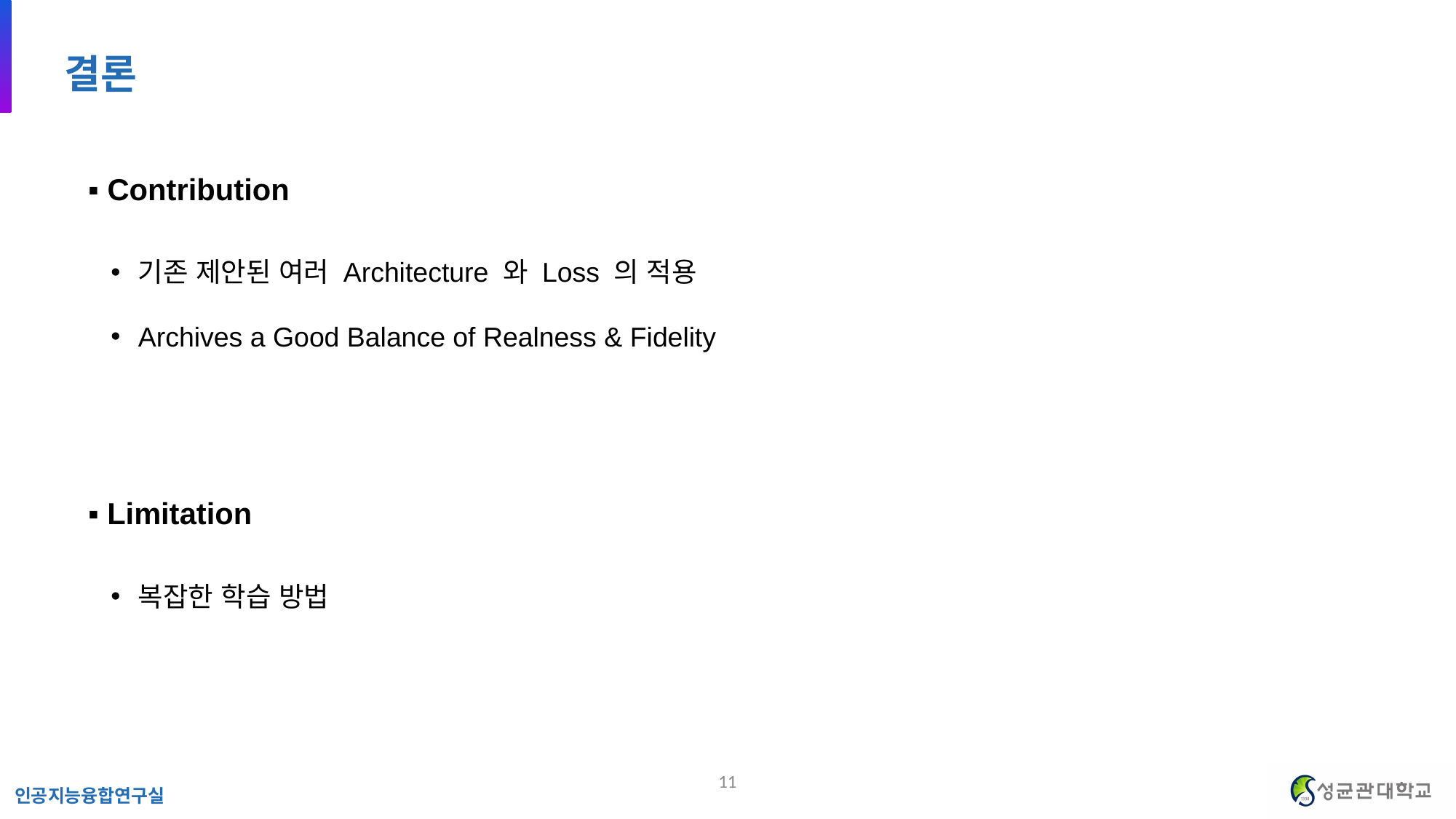

결론
▪︎ Contribution
기존 제안된 여러 Architecture 와 Loss 의 적용
Archives a Good Balance of Realness & Fidelity
▪︎ Limitation
복잡한 학습 방법
11